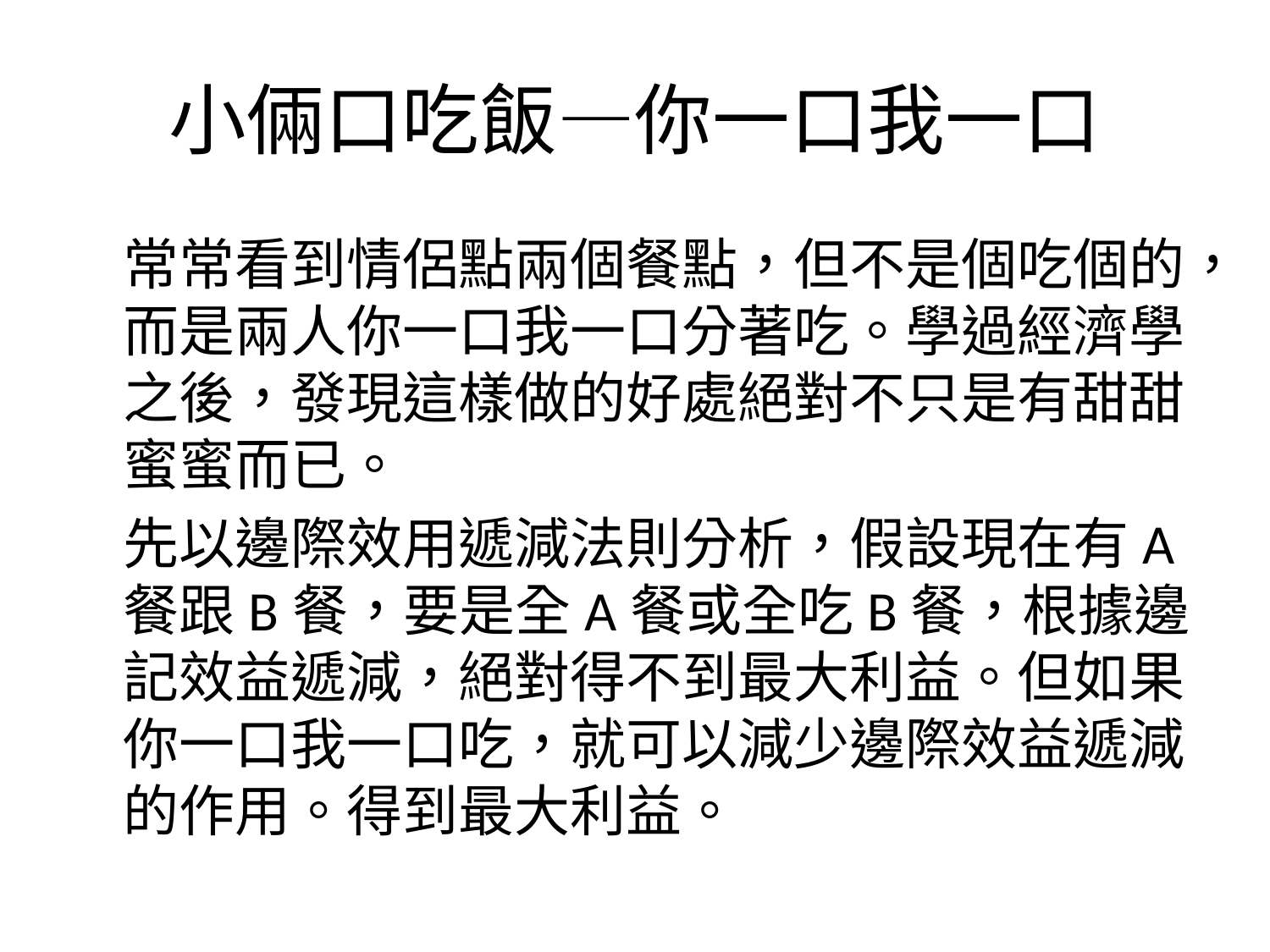

# 小倆口吃飯—你一口我一口
	常常看到情侶點兩個餐點，但不是個吃個的，而是兩人你一口我一口分著吃。學過經濟學之後，發現這樣做的好處絕對不只是有甜甜蜜蜜而已。
	先以邊際效用遞減法則分析，假設現在有A餐跟B餐，要是全A餐或全吃B餐，根據邊記效益遞減，絕對得不到最大利益。但如果你一口我一口吃，就可以減少邊際效益遞減的作用。得到最大利益。